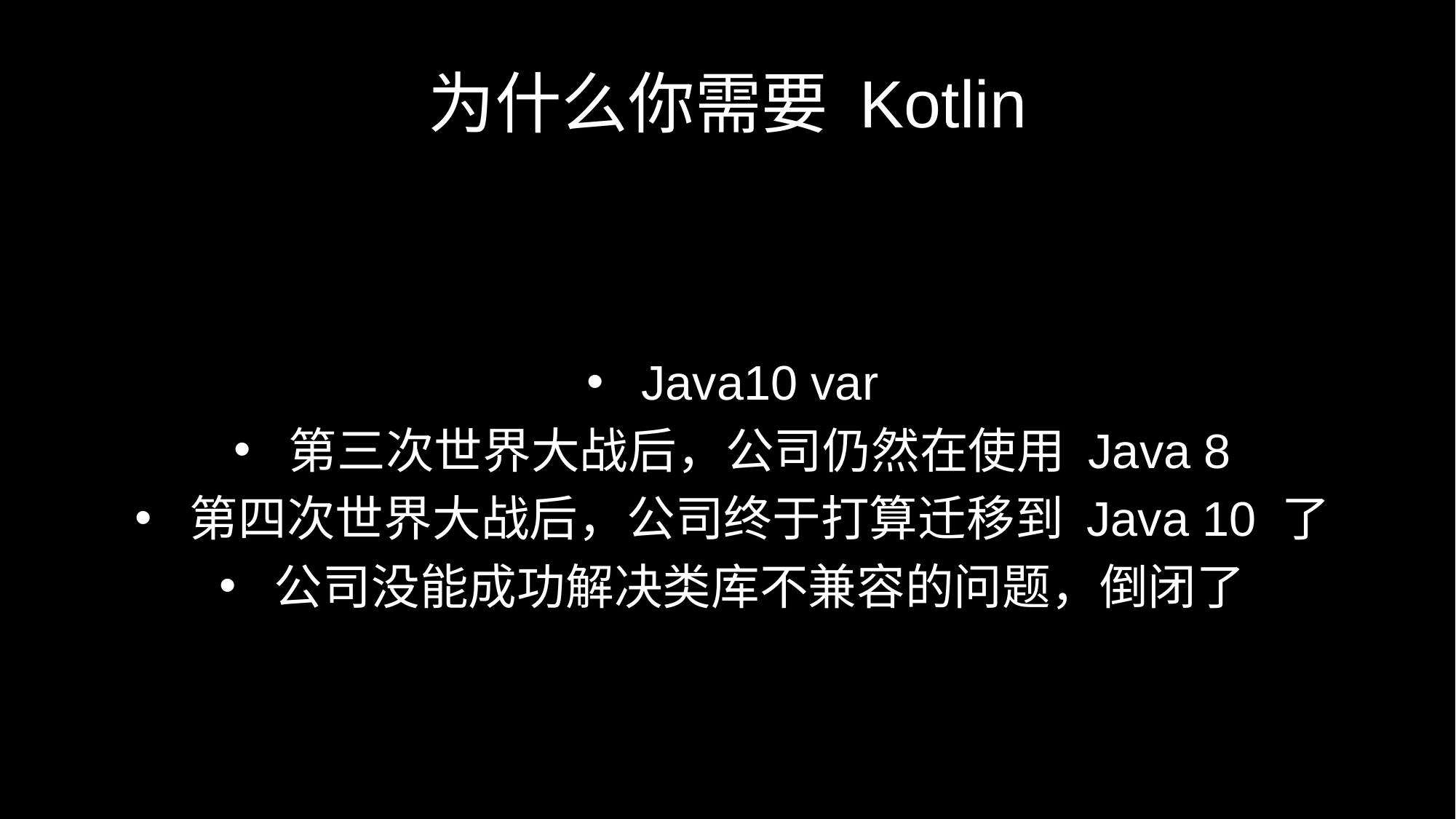

# 为什么你需要 Kotlin
Java10 var
第三次世界大战后，公司仍然在使用 Java 8
第四次世界大战后，公司终于打算迁移到 Java 10 了
公司没能成功解决类库不兼容的问题，倒闭了